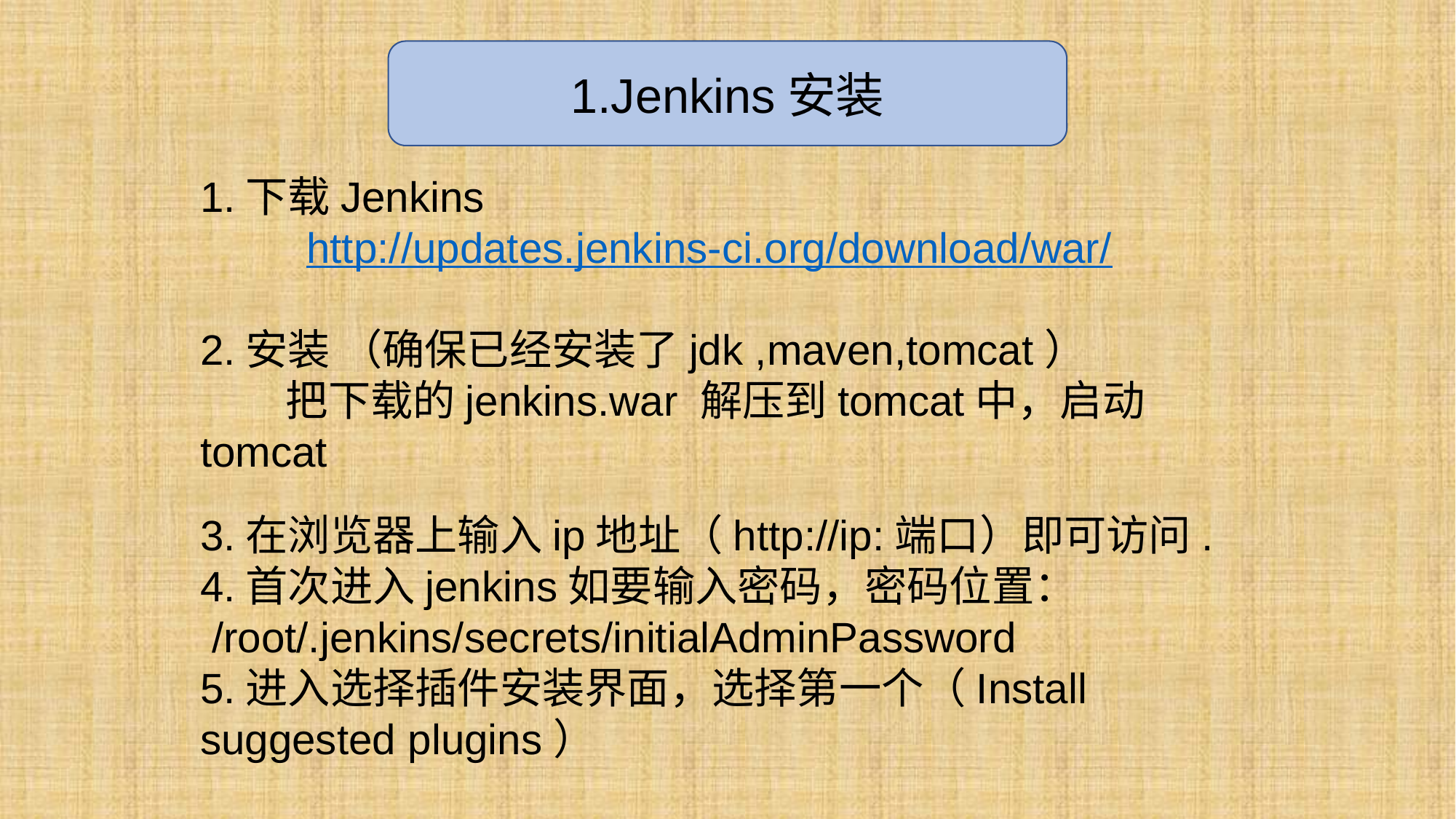

1.Jenkins安装
1.下载Jenkins
         http://updates.jenkins-ci.org/download/war/

2.安装 （确保已经安装了jdk ,maven,tomcat）
        把下载的jenkins.war 解压到tomcat中，启动tomcat

3.在浏览器上输入ip地址（http://ip:端口）即可访问.
4.首次进入jenkins如要输入密码，密码位置：
 /root/.jenkins/secrets/initialAdminPassword
5.进入选择插件安装界面，选择第一个（Install          suggested plugins）